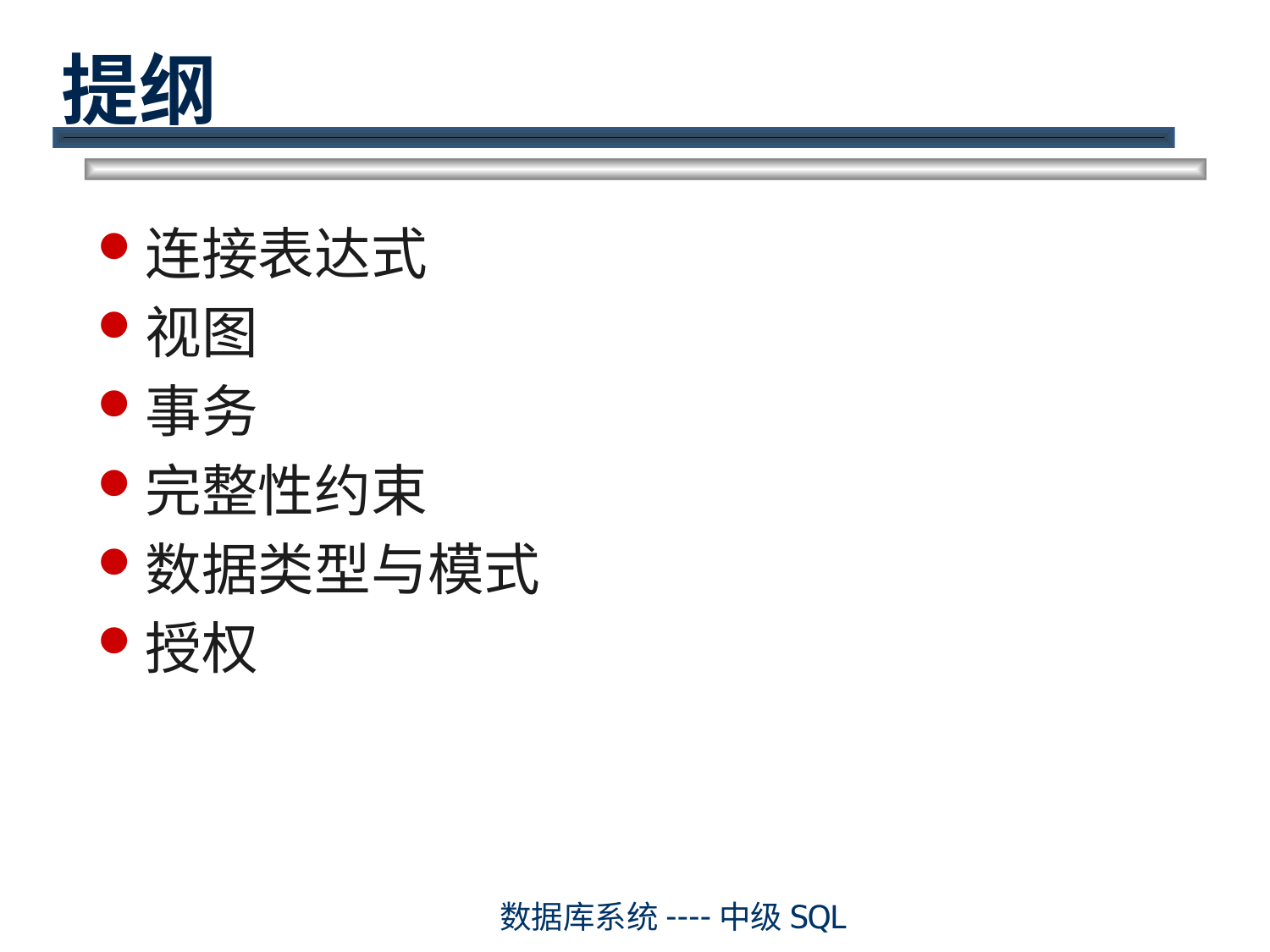

# 提纲
连接表达式
视图
事务
完整性约束
数据类型与模式
授权
数据库系统----中级SQL